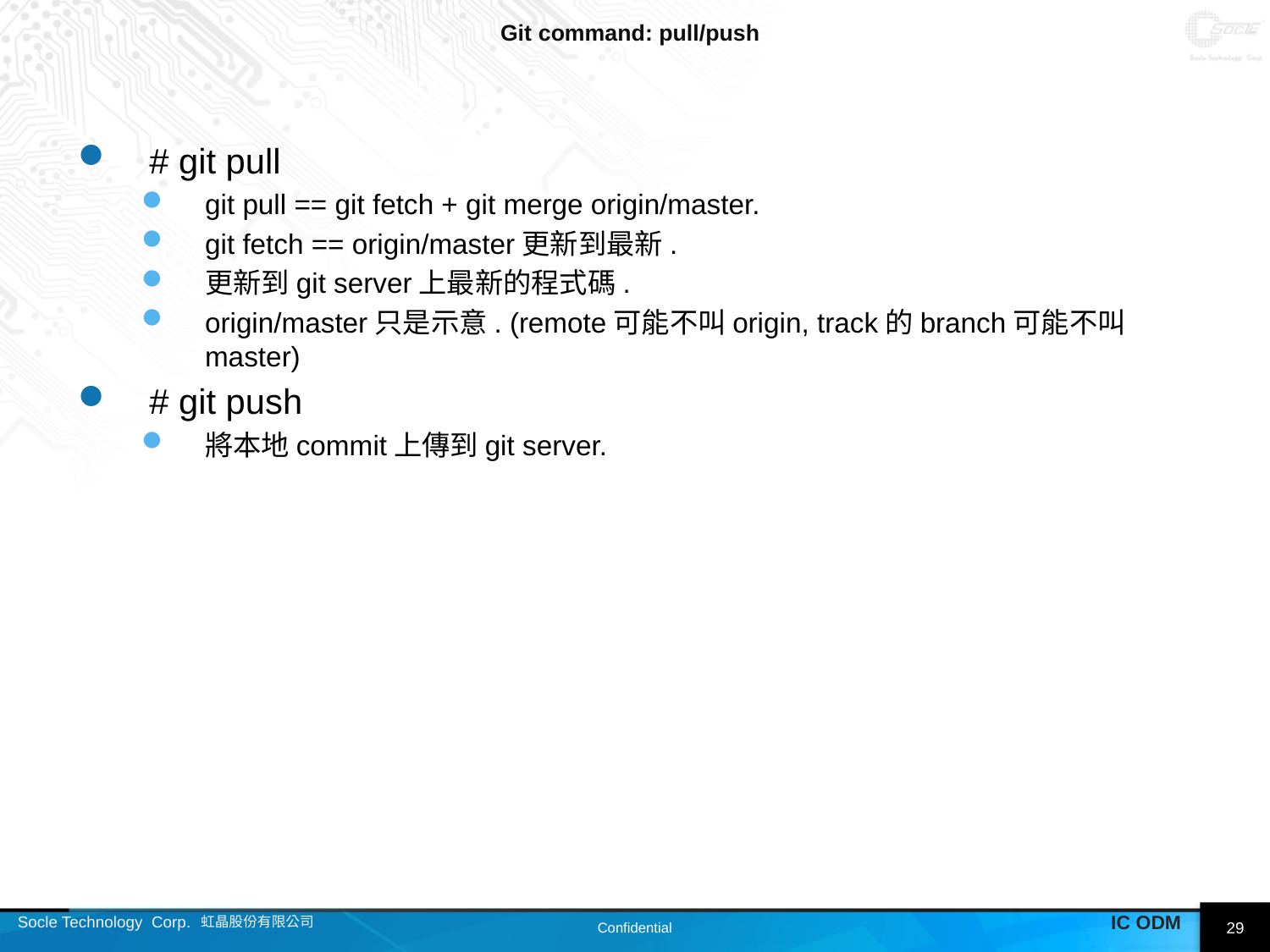

# Git command: pull/push
# git pull
git pull == git fetch + git merge origin/master.
git fetch == origin/master更新到最新.
更新到git server上最新的程式碼.
origin/master只是示意. (remote可能不叫origin, track的branch可能不叫master)
# git push
將本地commit上傳到git server.